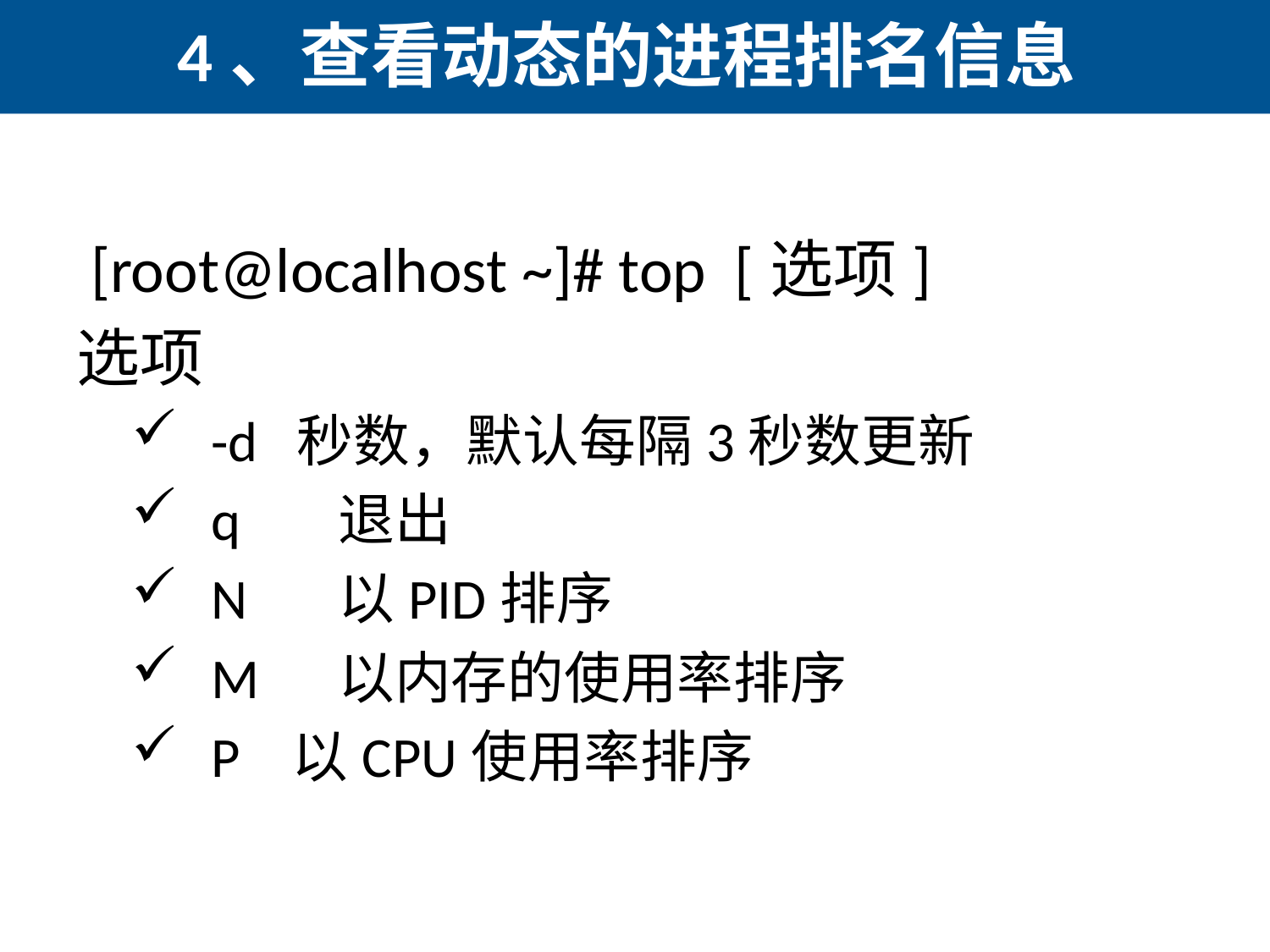

# 4、查看动态的进程排名信息
 [root@localhost ~]# top  [选项]
选项
-d  秒数，默认每隔3秒数更新
q	退出
N	以PID排序
M	以内存的使用率排序
P   以CPU使用率排序